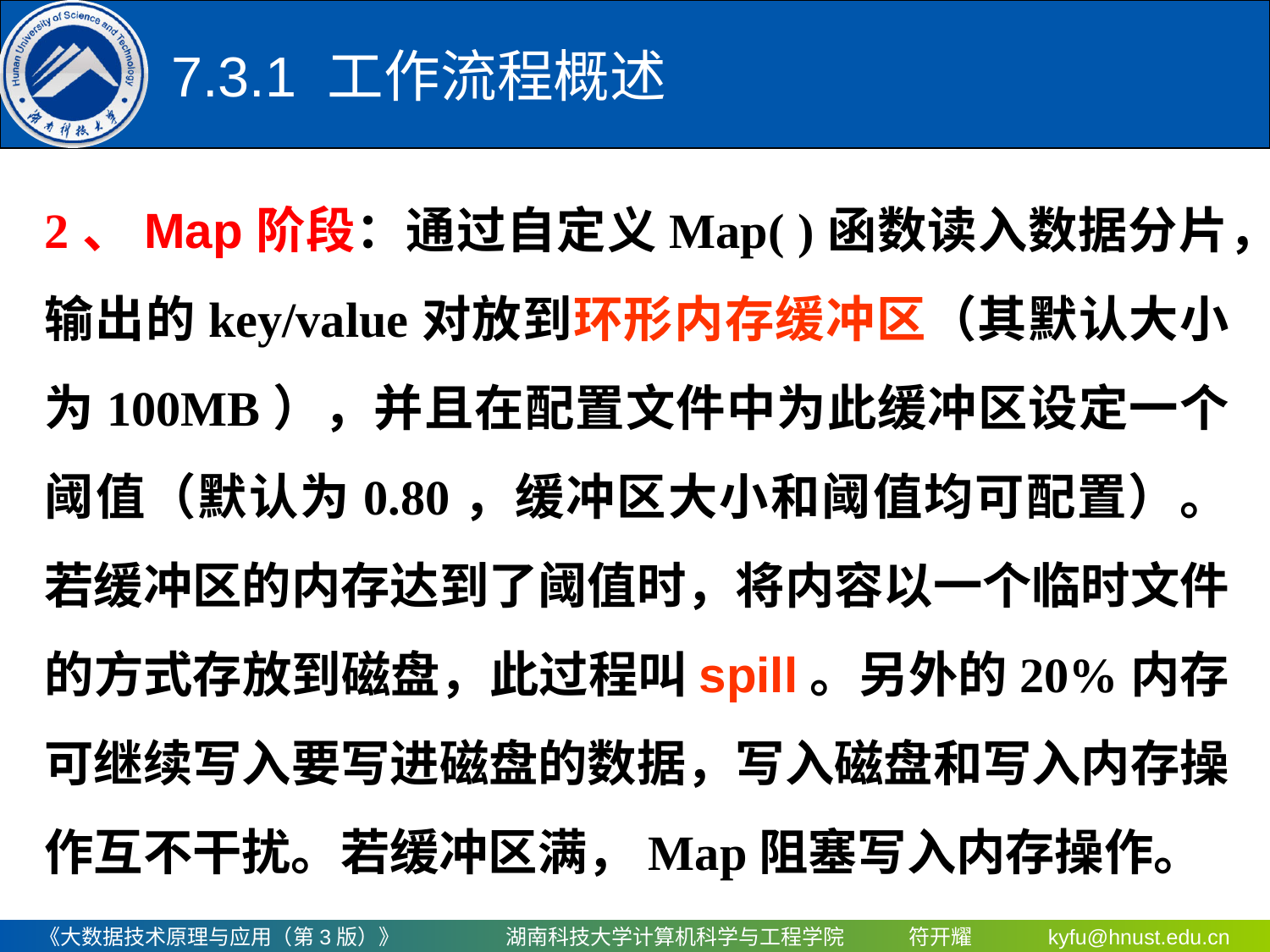

# 7.3.1	 工作流程概述
2、Map阶段：通过自定义Map( )函数读入数据分片，输出的key/value对放到环形内存缓冲区（其默认大小为100MB），并且在配置文件中为此缓冲区设定一个阈值（默认为0.80，缓冲区大小和阈值均可配置）。若缓冲区的内存达到了阈值时，将内容以一个临时文件的方式存放到磁盘，此过程叫spill。另外的20%内存可继续写入要写进磁盘的数据，写入磁盘和写入内存操作互不干扰。若缓冲区满，Map阻塞写入内存操作。